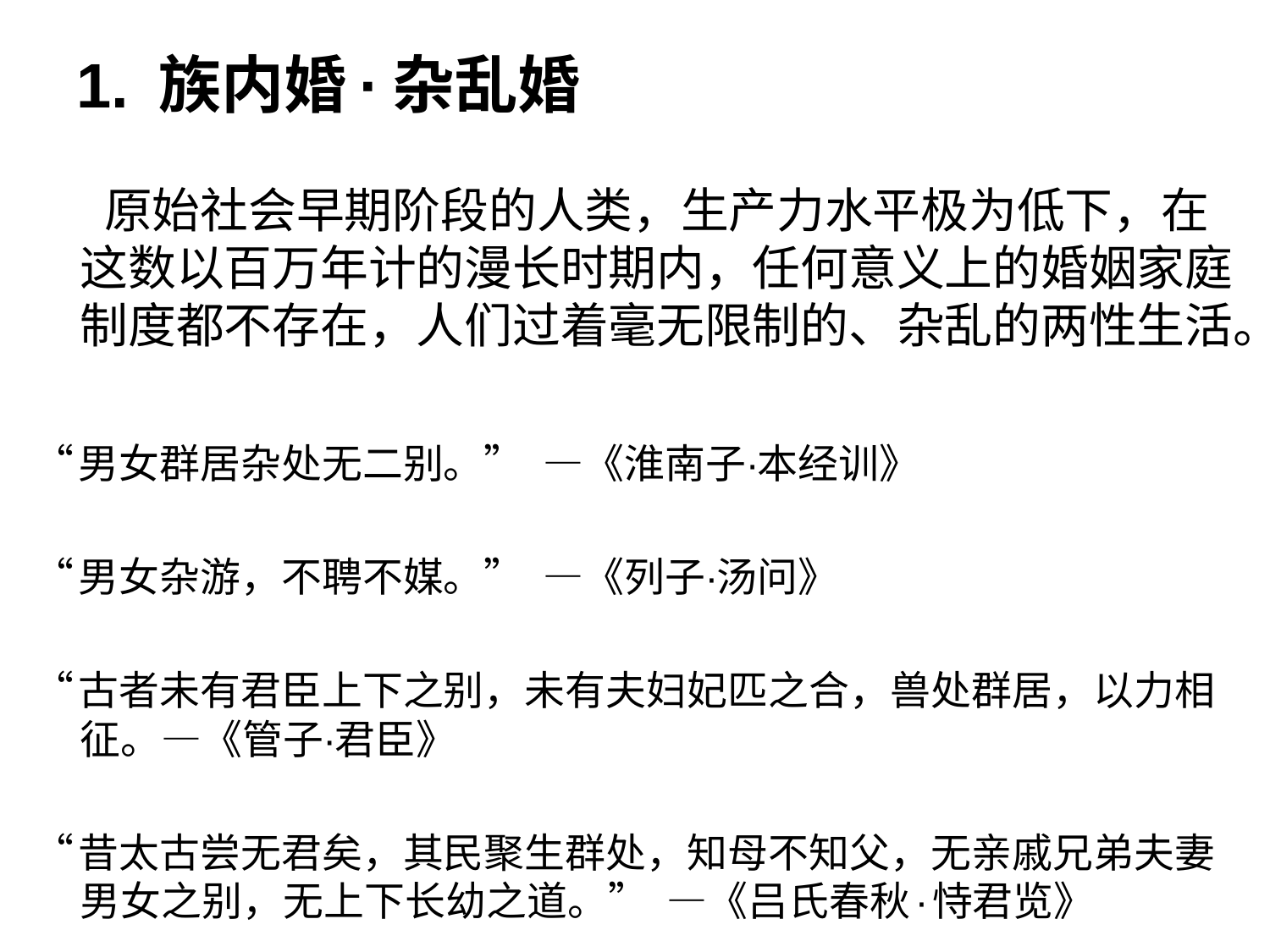

# 1. 族内婚·杂乱婚

      原始社会早期阶段的人类，生产力水平极为低下，在这数以百万年计的漫长时期内，任何意义上的婚姻家庭制度都不存在，人们过着毫无限制的、杂乱的两性生活。

“男女群居杂处无二别。”  —《淮南子∙本经训》

“男女杂游，不聘不媒。”  —《列子∙汤问》

“古者未有君臣上下之别，未有夫妇妃匹之合，兽处群居，以力相征。—《管子∙君臣》

“昔太古尝无君矣，其民聚生群处，知母不知父，无亲戚兄弟夫妻男女之别，无上下长幼之道。”  —《吕氏春秋·恃君览》